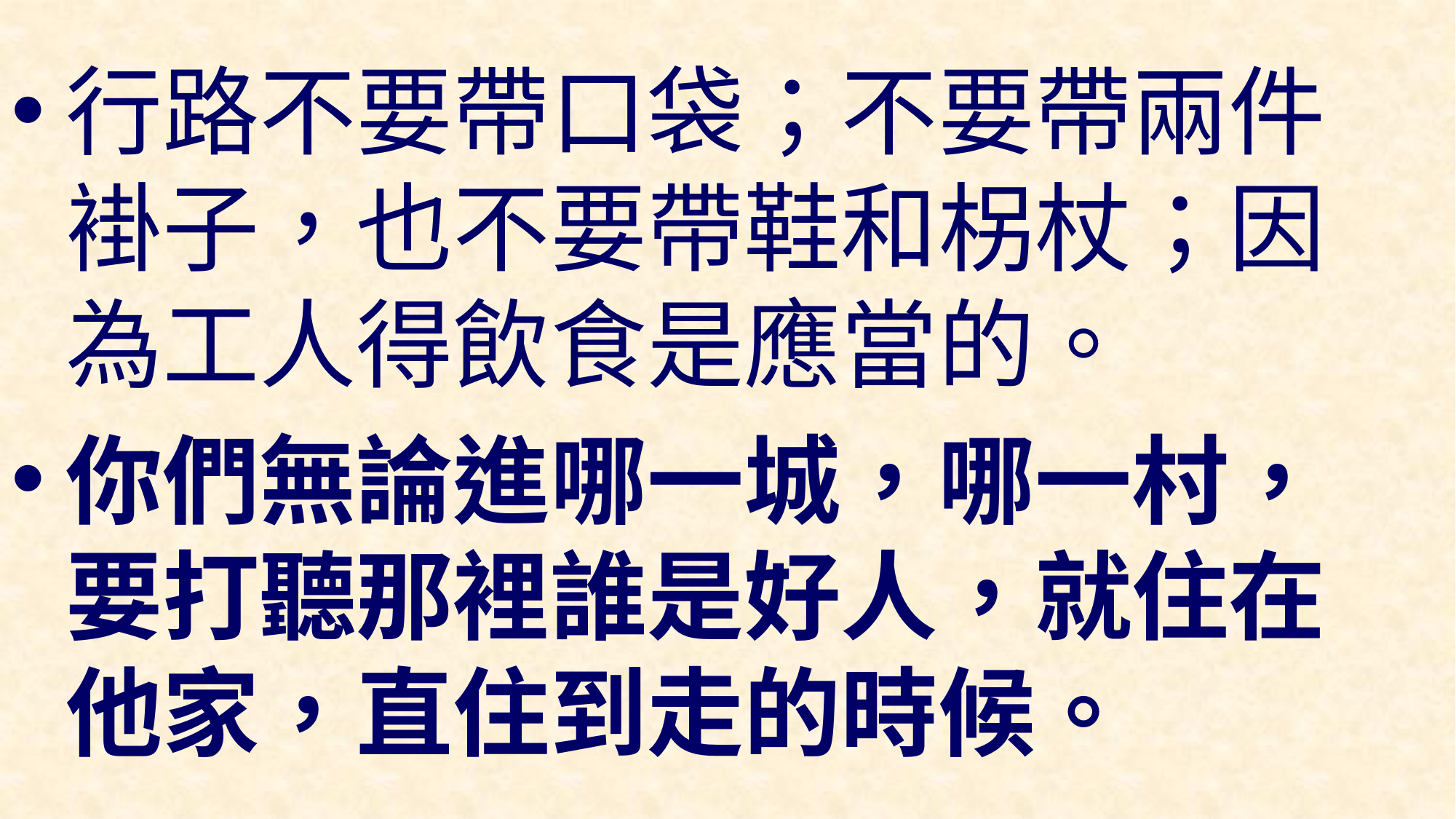

行路不要帶口袋；不要帶兩件褂子，也不要帶鞋和柺杖；因為工人得飲食是應當的。
你們無論進哪一城，哪一村，要打聽那裡誰是好人，就住在他家，直住到走的時候。